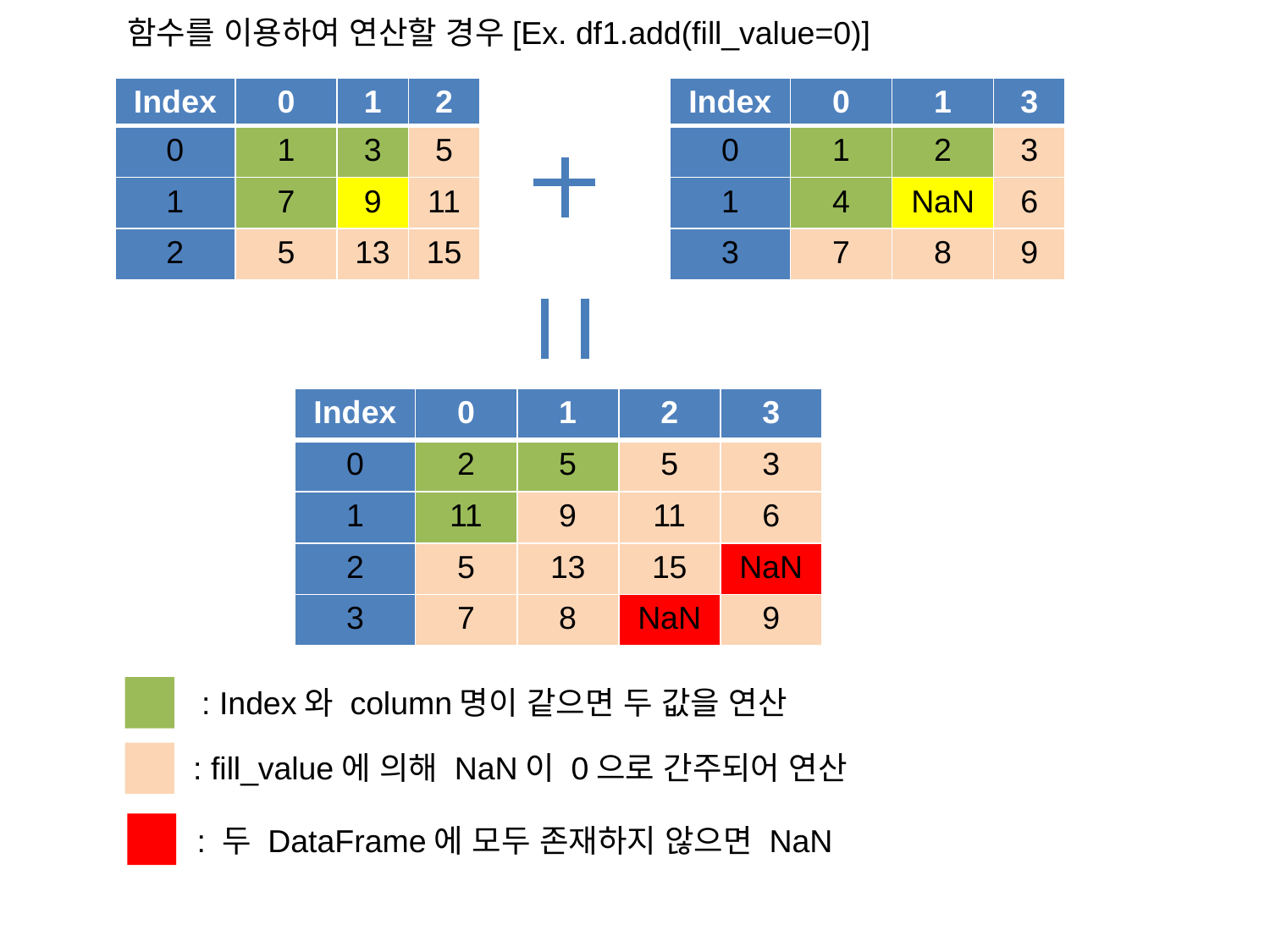

함수를 이용하여 연산할 경우[Ex. df1.add(fill_value=0)]
| Index | 0 | 1 | 2 |
| --- | --- | --- | --- |
| 0 | 1 | 3 | 5 |
| 1 | 7 | 9 | 11 |
| 2 | 5 | 13 | 15 |
| Index | 0 | 1 | 3 |
| --- | --- | --- | --- |
| 0 | 1 | 2 | 3 |
| 1 | 4 | NaN | 6 |
| 3 | 7 | 8 | 9 |
| Index | 0 | 1 | 2 | 3 |
| --- | --- | --- | --- | --- |
| 0 | 2 | 5 | 5 | 3 |
| 1 | 11 | 9 | 11 | 6 |
| 2 | 5 | 13 | 15 | NaN |
| 3 | 7 | 8 | NaN | 9 |
: Index와 column명이 같으면 두 값을 연산

: fill_value에 의해 NaN이 0으로 간주되어 연산

: 두 DataFrame에 모두 존재하지 않으면 NaN